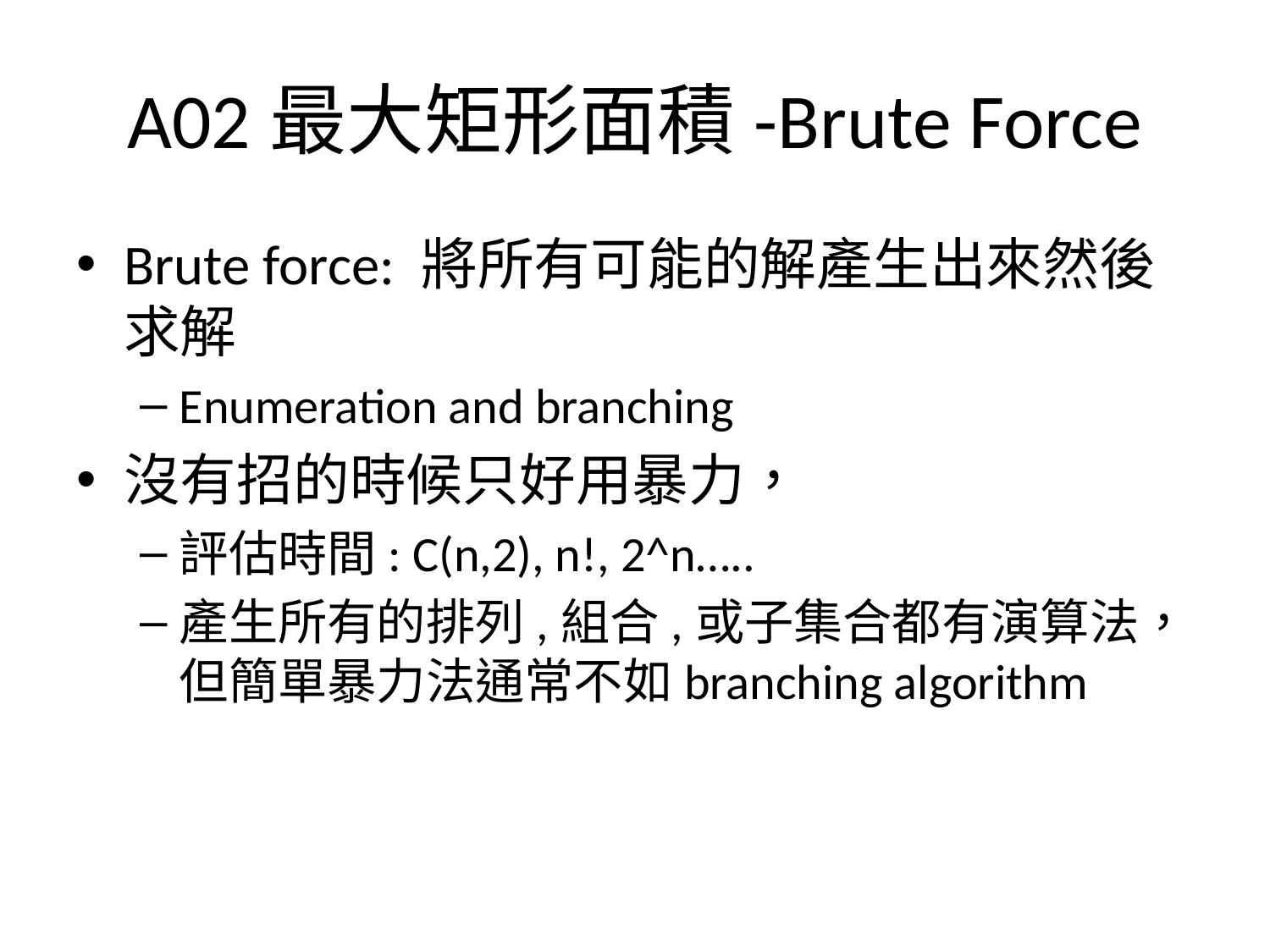

# A02最大矩形面積-Brute Force
Brute force: 將所有可能的解產生出來然後求解
Enumeration and branching
沒有招的時候只好用暴力，
評估時間: C(n,2), n!, 2^n…..
產生所有的排列,組合,或子集合都有演算法，但簡單暴力法通常不如branching algorithm